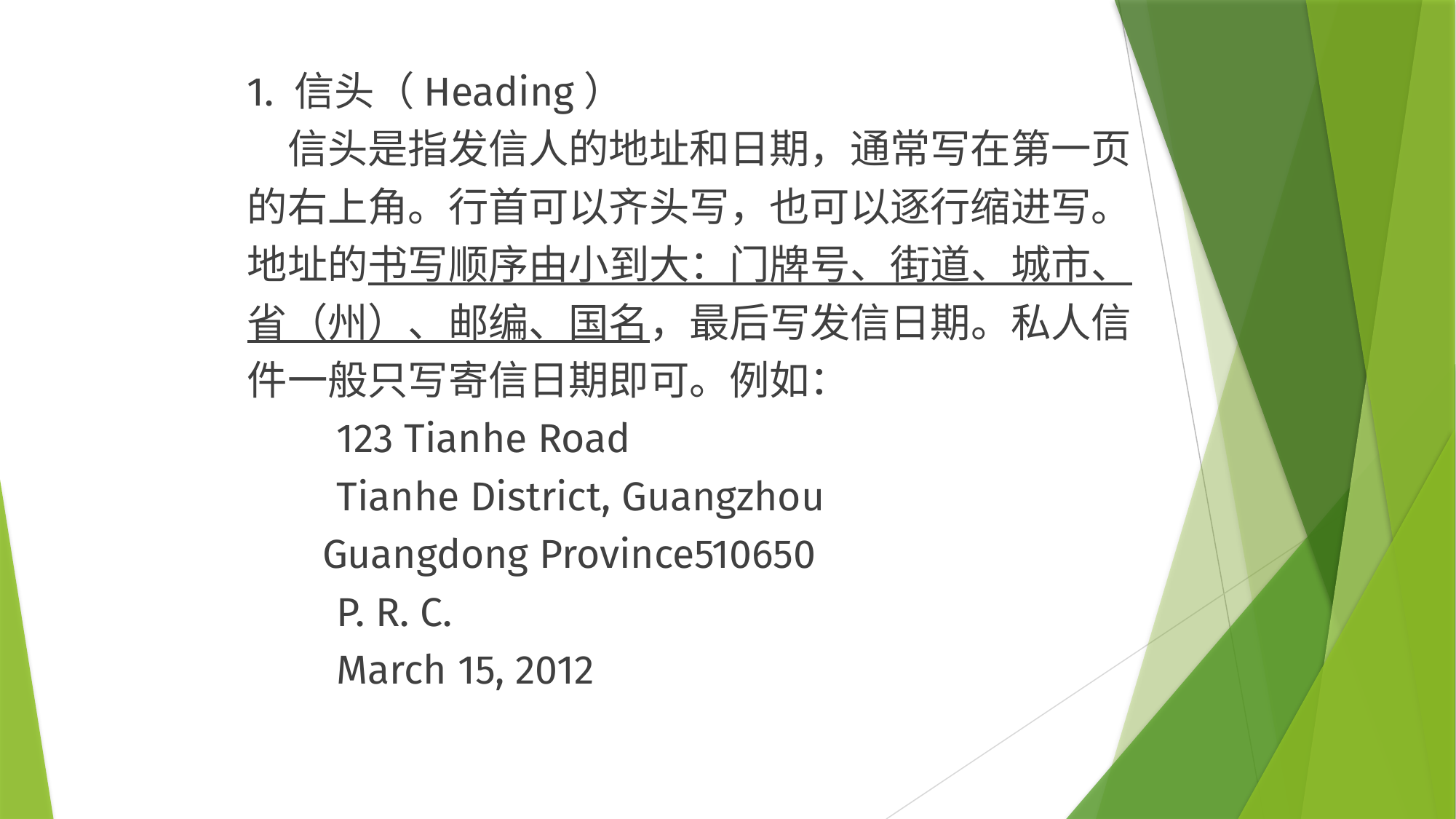

1. 信头（Heading）
　信头是指发信人的地址和日期，通常写在第一页
的右上角。行首可以齐头写，也可以逐行缩进写。
地址的书写顺序由小到大：门牌号、街道、城市、
省（州）、邮编、国名，最后写发信日期。私人信
件一般只写寄信日期即可。例如：
　　123 Tianhe Road
　　Tianhe District, Guangzhou
       Guangdong Province510650
　　P. R. C.
　　March 15, 2012